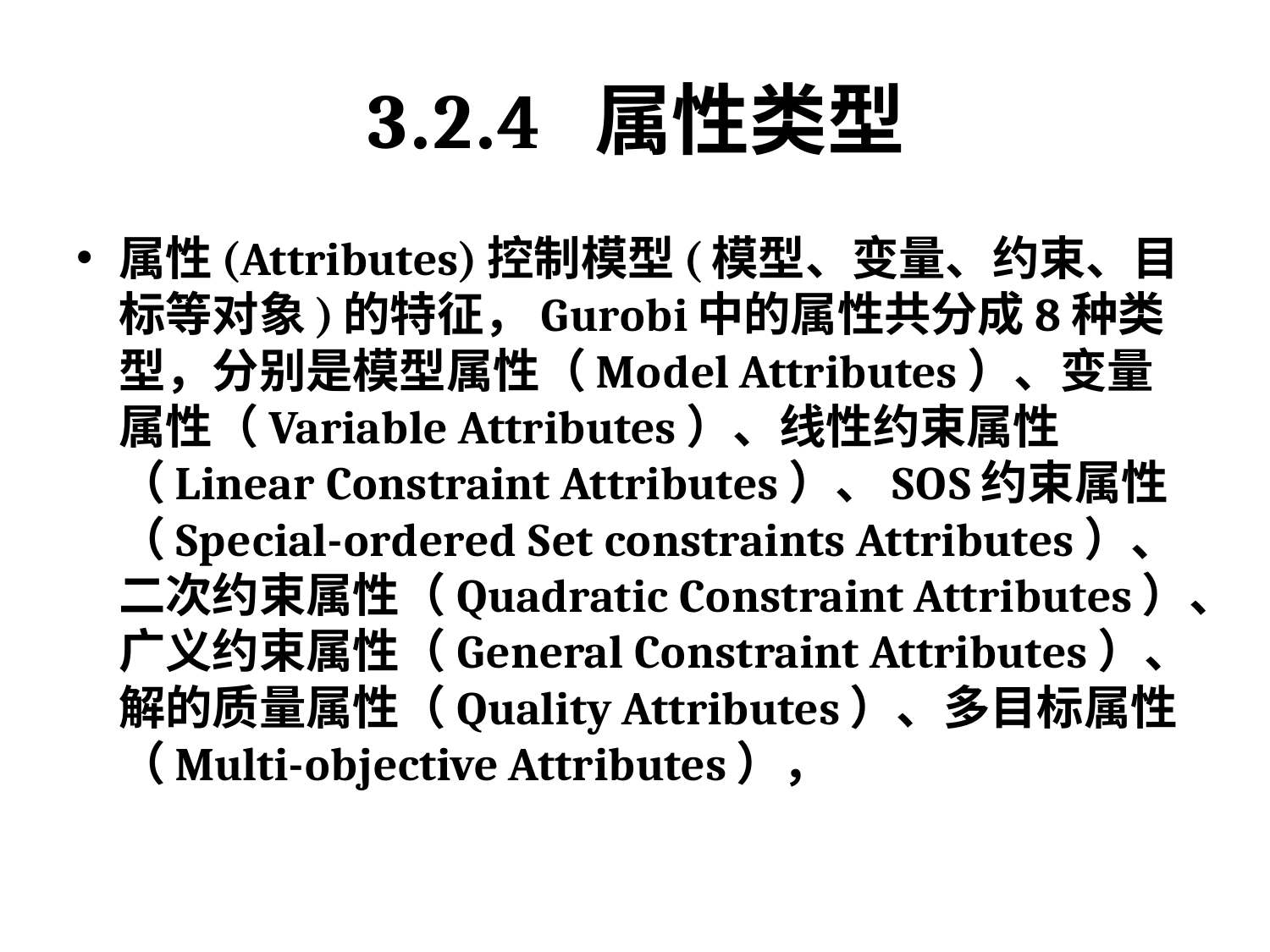

# 3.2.4  属性类型
属性(Attributes)控制模型(模型、变量、约束、目标等对象)的特征，Gurobi中的属性共分成8种类型，分别是模型属性（Model Attributes）、变量属性（Variable Attributes）、线性约束属性（Linear Constraint Attributes）、SOS约束属性（Special-ordered Set constraints Attributes）、二次约束属性（Quadratic Constraint Attributes）、广义约束属性（General Constraint Attributes）、解的质量属性（Quality Attributes）、多目标属性（Multi-objective Attributes），